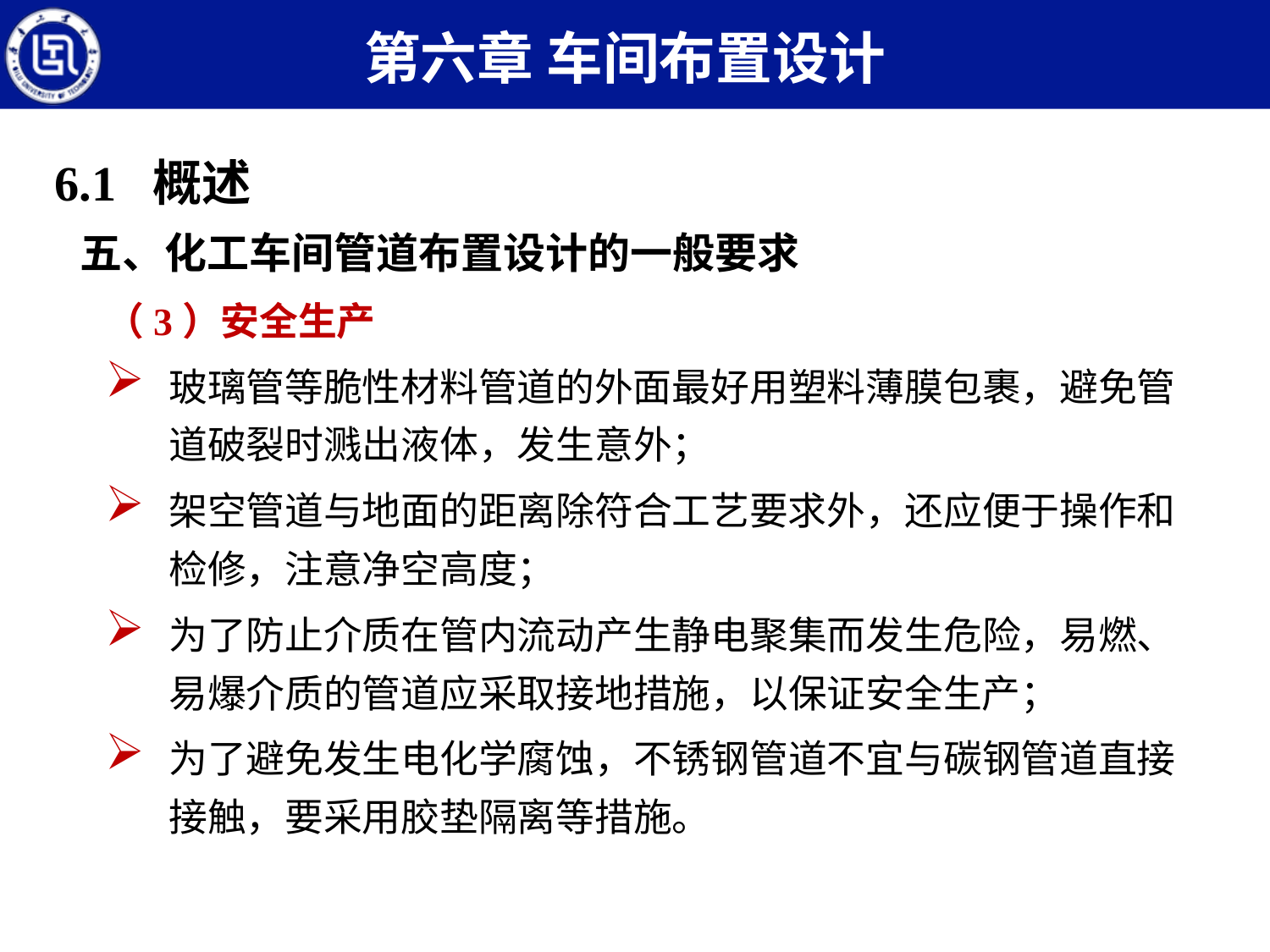

第六章 车间布置设计
6.1  概述
五、化工车间管道布置设计的一般要求
（3）安全生产
玻璃管等脆性材料管道的外面最好用塑料薄膜包裹，避免管道破裂时溅出液体，发生意外；
架空管道与地面的距离除符合工艺要求外，还应便于操作和检修，注意净空高度；
为了防止介质在管内流动产生静电聚集而发生危险，易燃、易爆介质的管道应采取接地措施，以保证安全生产；
为了避免发生电化学腐蚀，不锈钢管道不宜与碳钢管道直接接触，要采用胶垫隔离等措施。